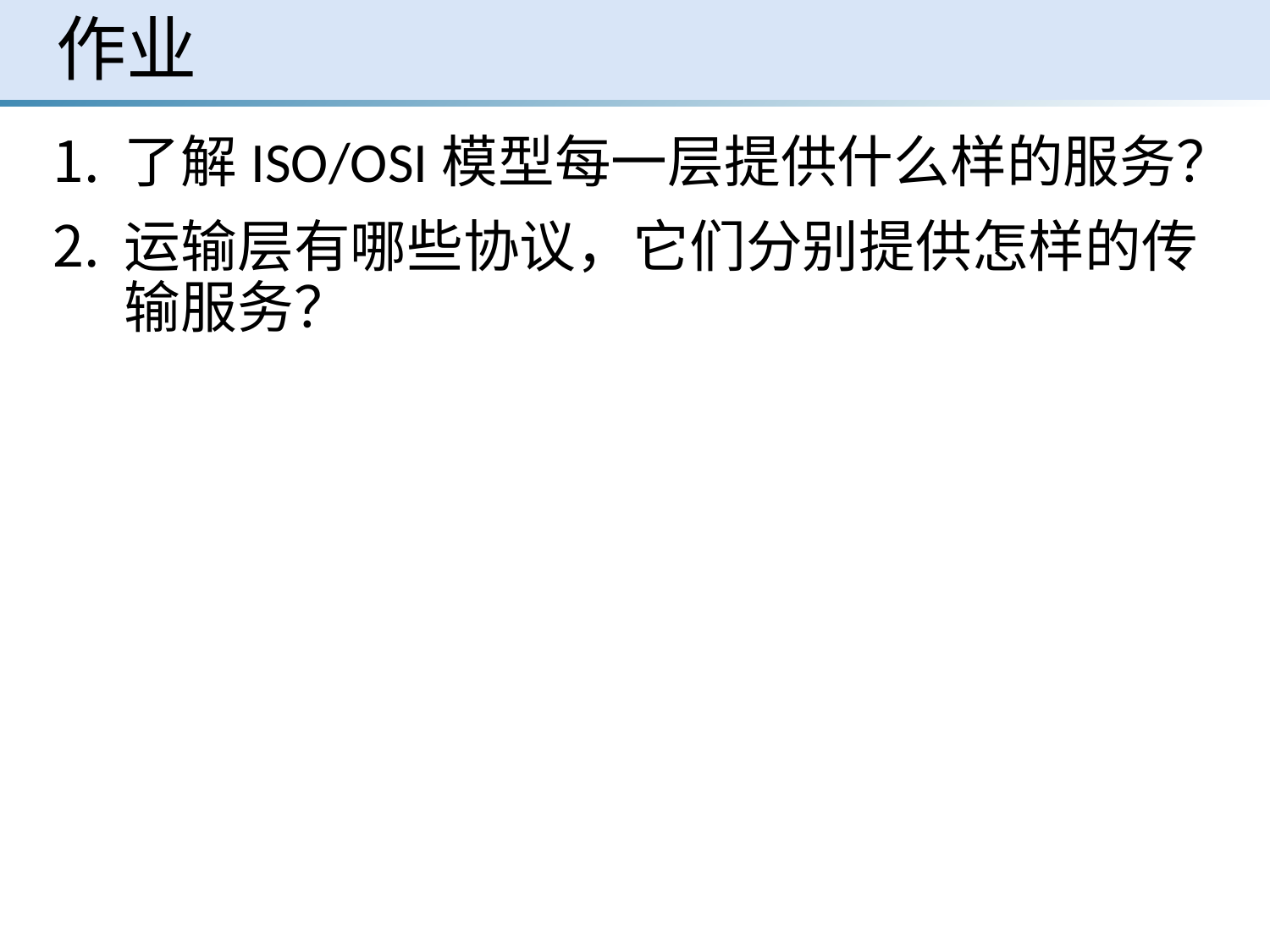

# 作业
了解ISO/OSI模型每一层提供什么样的服务？
运输层有哪些协议，它们分别提供怎样的传输服务？